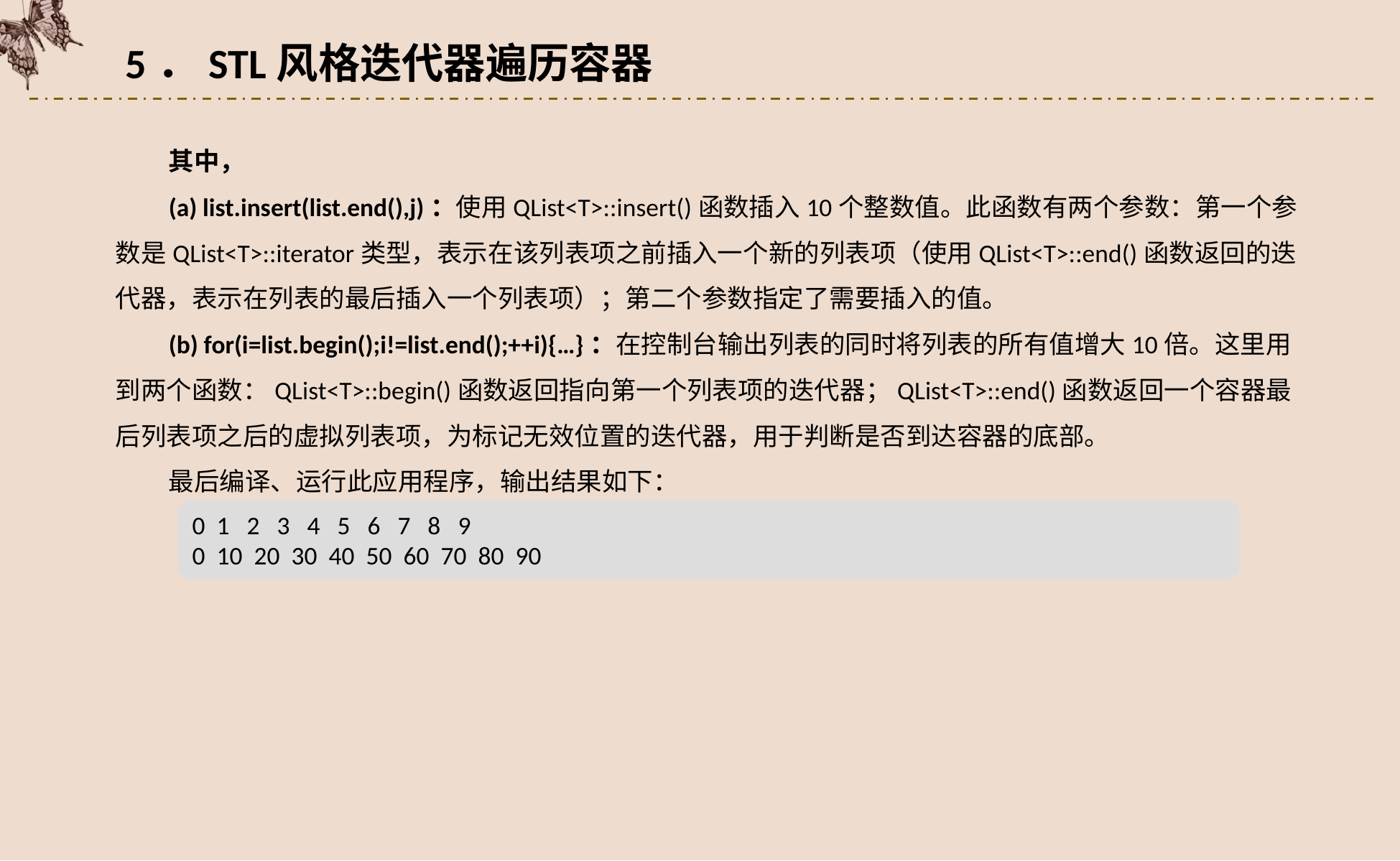

5．STL风格迭代器遍历容器
其中，
(a) list.insert(list.end(),j)：使用QList<T>::insert()函数插入10个整数值。此函数有两个参数：第一个参数是QList<T>::iterator类型，表示在该列表项之前插入一个新的列表项（使用QList<T>::end()函数返回的迭代器，表示在列表的最后插入一个列表项）；第二个参数指定了需要插入的值。
(b) for(i=list.begin();i!=list.end();++i){…}：在控制台输出列表的同时将列表的所有值增大10倍。这里用到两个函数：QList<T>::begin()函数返回指向第一个列表项的迭代器；QList<T>::end()函数返回一个容器最后列表项之后的虚拟列表项，为标记无效位置的迭代器，用于判断是否到达容器的底部。
最后编译、运行此应用程序，输出结果如下：
0  1   2   3   4   5   6   7   8   9
0  10  20  30  40  50  60  70  80  90